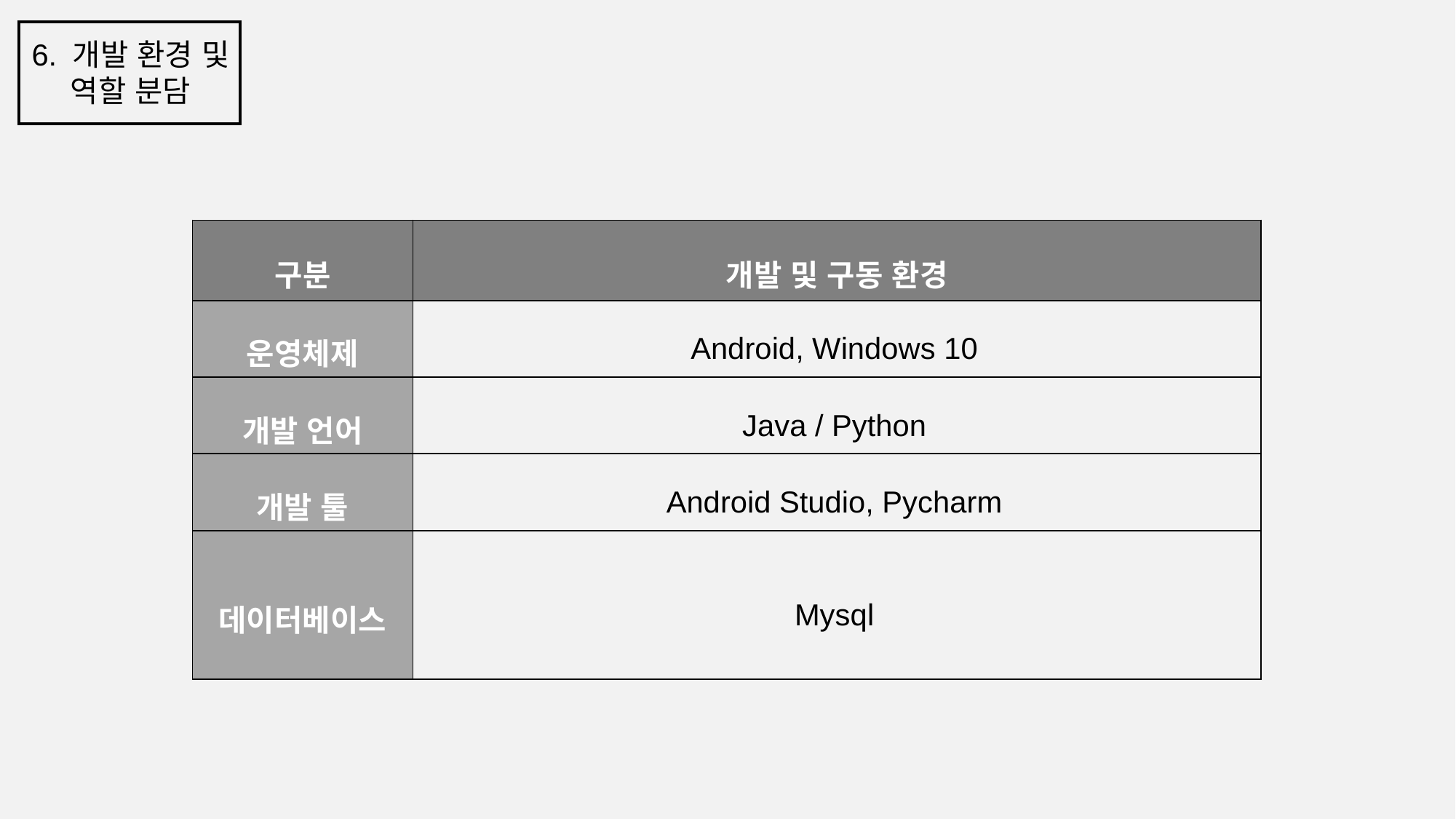

6. 개발 환경 및 역할 분담
| 구분 | 개발 및 구동 환경 |
| --- | --- |
| 운영체제 | Android, Windows 10 |
| 개발 언어 | Java / Python |
| 개발 툴 | Android Studio, Pycharm |
| 데이터베이스 | Mysql |